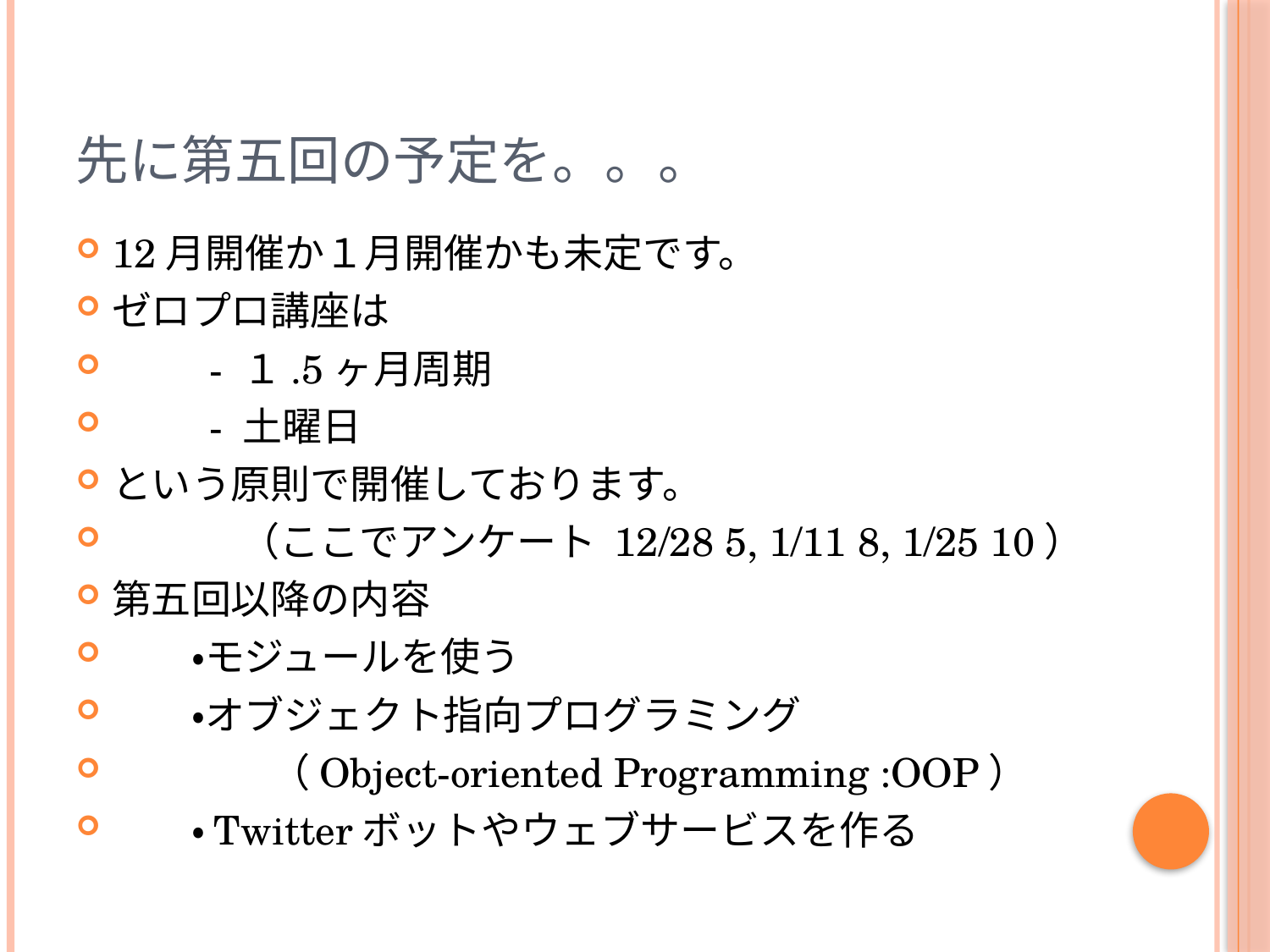

# 先に第五回の予定を。。。
12月開催か１月開催かも未定です。
ゼロプロ講座は
　　 - １.5ヶ月周期
　　 - 土曜日
という原則で開催しております。
　　　 （ここでアンケート 12/28 5, 1/11 8, 1/25 10）
第五回以降の内容
　　・モジュールを使う
　　・オブジェクト指向プログラミング
　　　　（Object-oriented Programming :OOP）
　　・Twitterボットやウェブサービスを作る